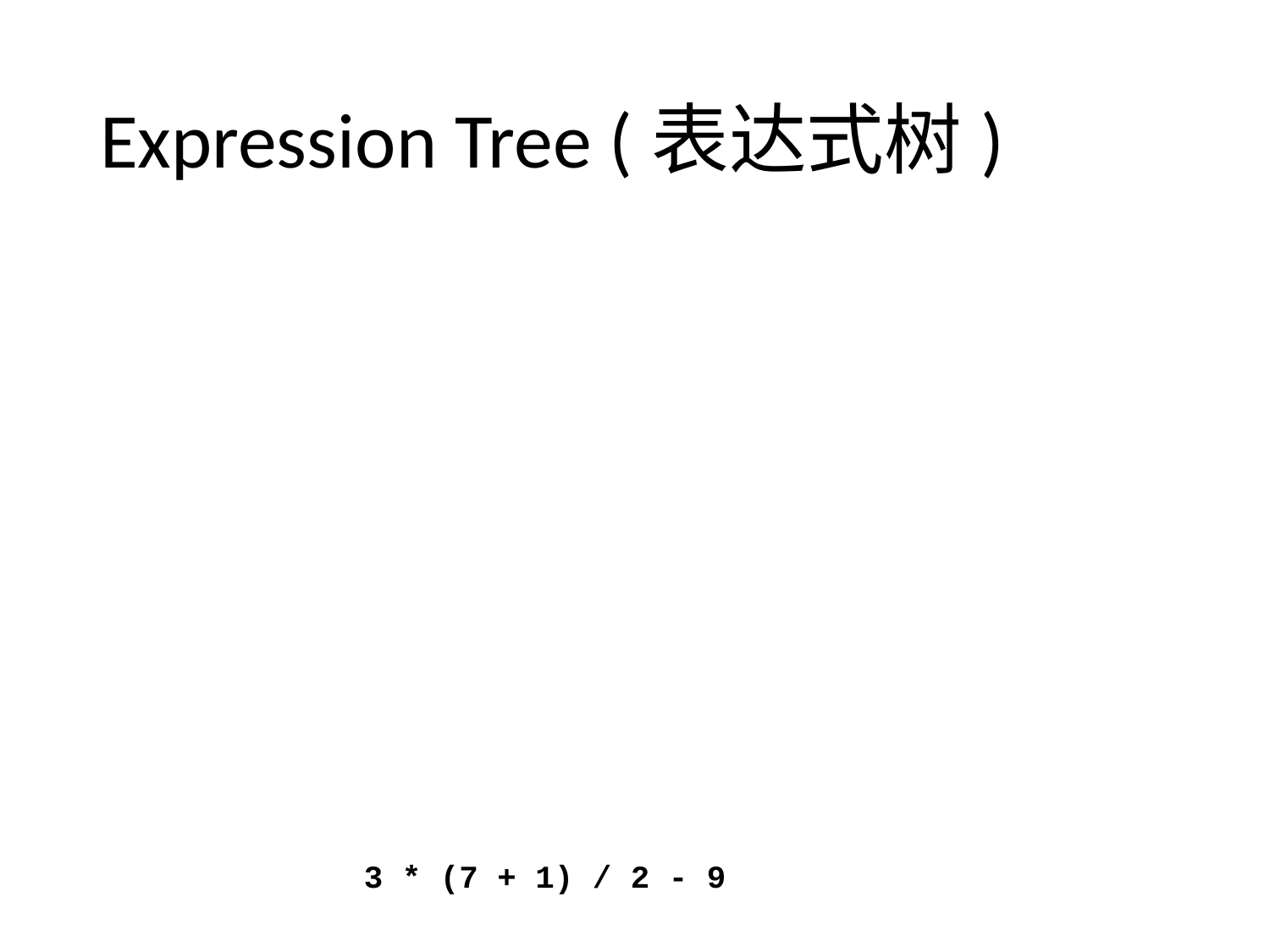

# Expression Tree (表达式树)
3 * (7 + 1) / 2 - 9